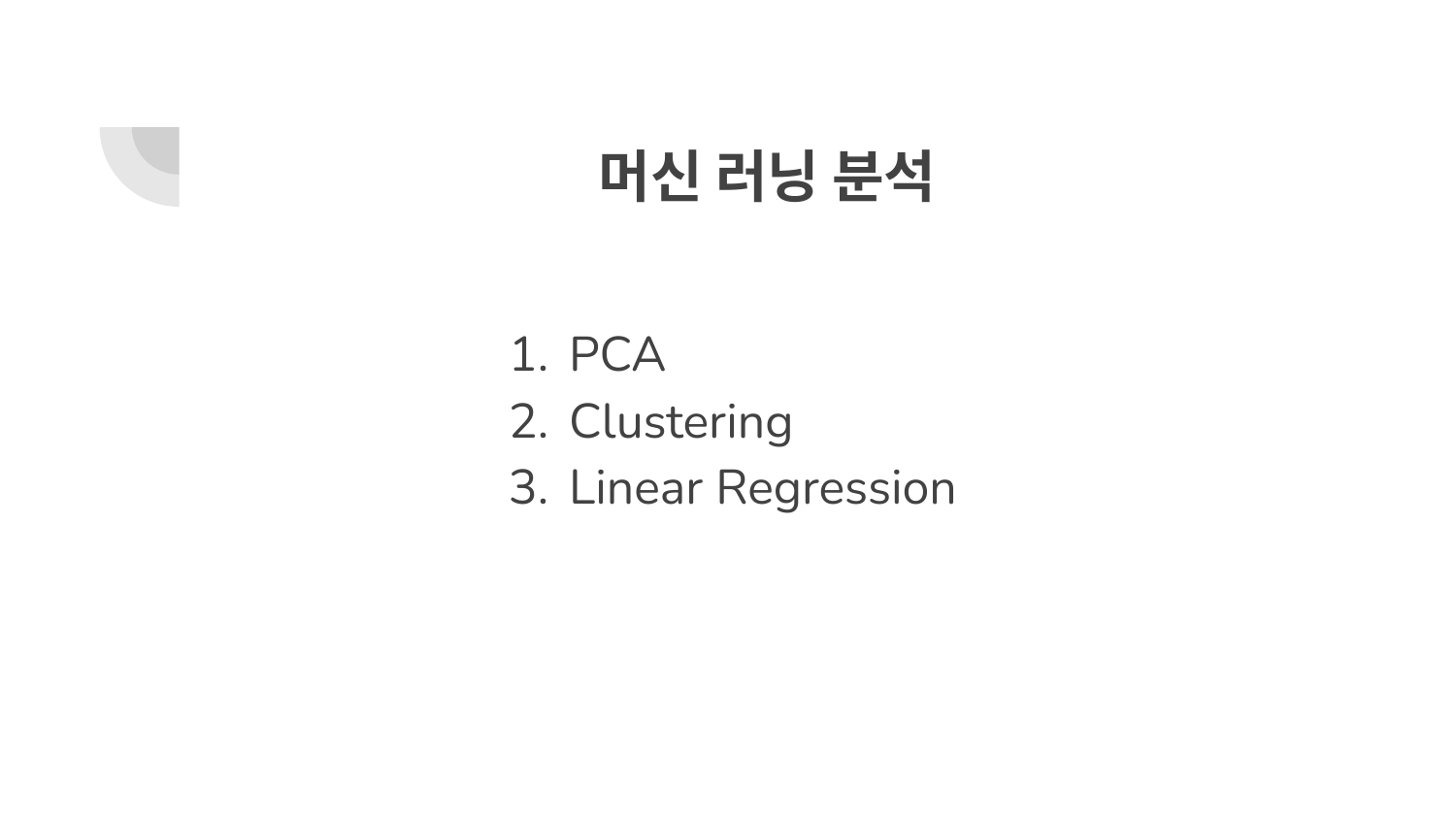

# 머신 러닝 분석
PCA
Clustering
Linear Regression